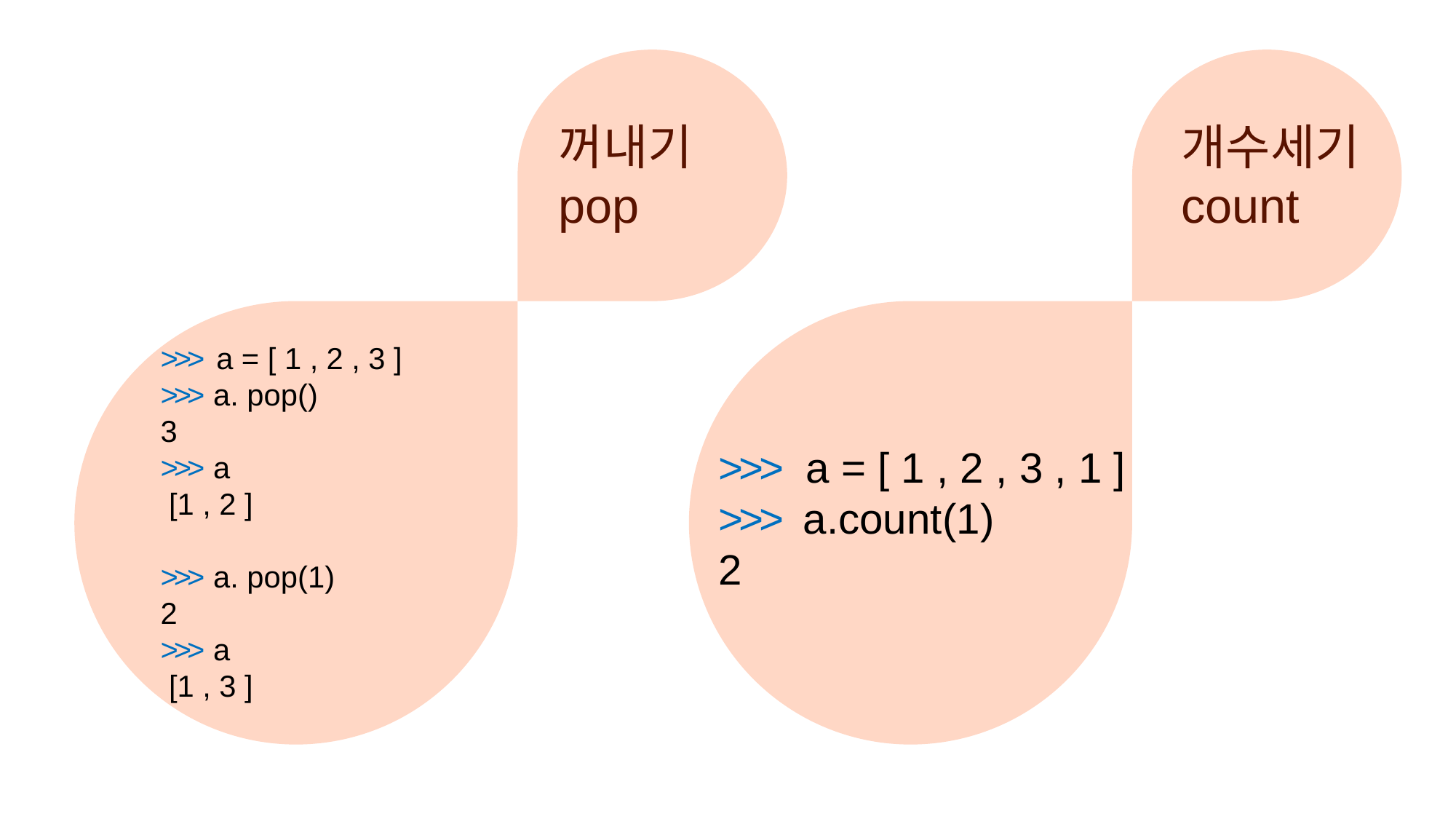

꺼내기
pop
개수세기
count

>>>   a = [ 1 , 2 , 3 ]
>>> a. pop()
3
>>> a
 [1 , 2 ]

>>> a. pop(1)
2
>>> a
 [1 , 3 ]
>>>   a = [ 1 , 2 , 3 , 1 ]
>>>  a.count(1)
2